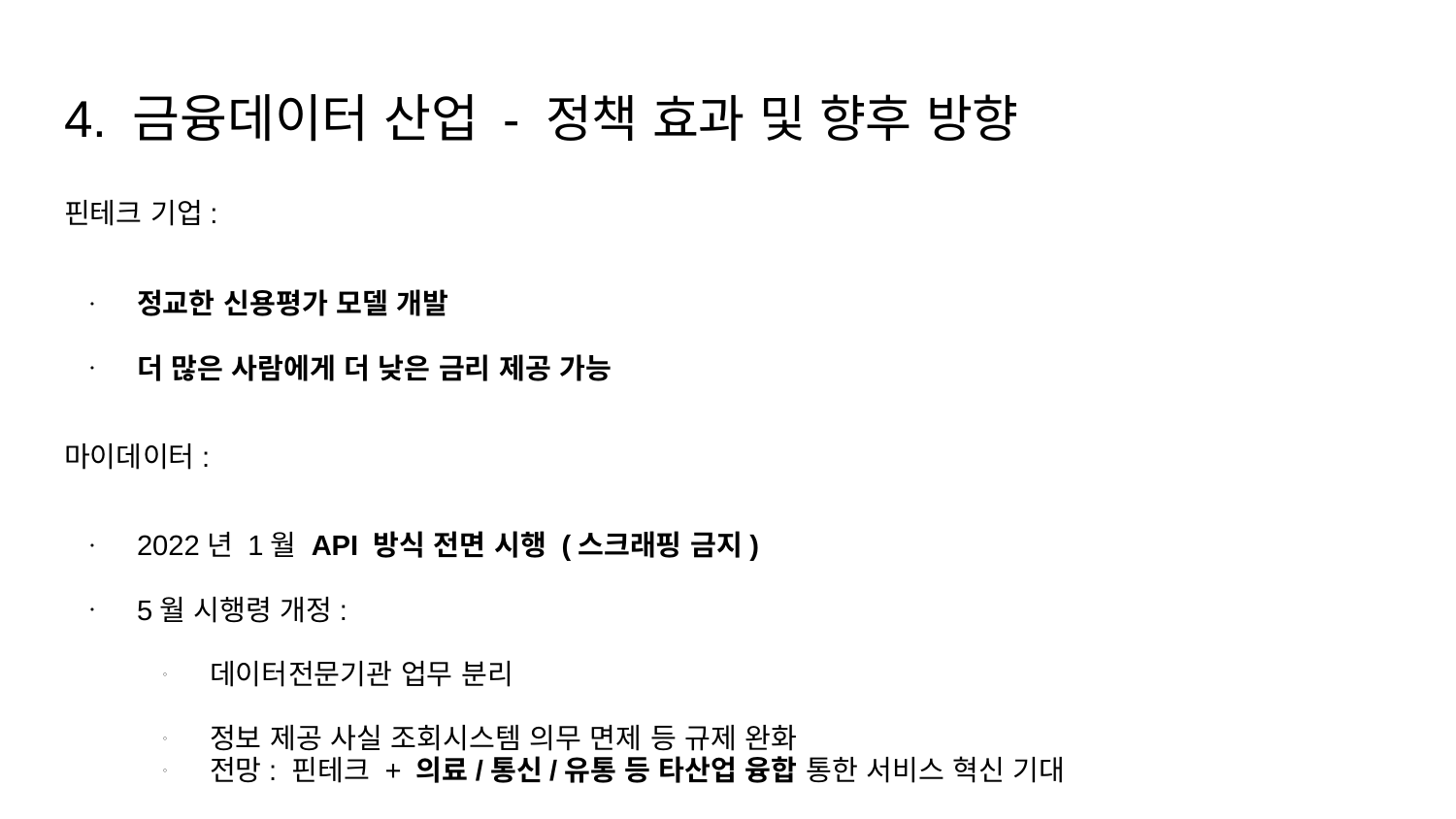

# 4. 금융데이터 산업 - 정책 효과 및 향후 방향
핀테크 기업:
정교한 신용평가 모델 개발
더 많은 사람에게 더 낮은 금리 제공 가능
마이데이터:
2022년 1월 API 방식 전면 시행 (스크래핑 금지)
5월 시행령 개정:
데이터전문기관 업무 분리
정보 제공 사실 조회시스템 의무 면제 등 규제 완화
전망: 핀테크 + 의료/통신/유통 등 타산업 융합 통한 서비스 혁신 기대